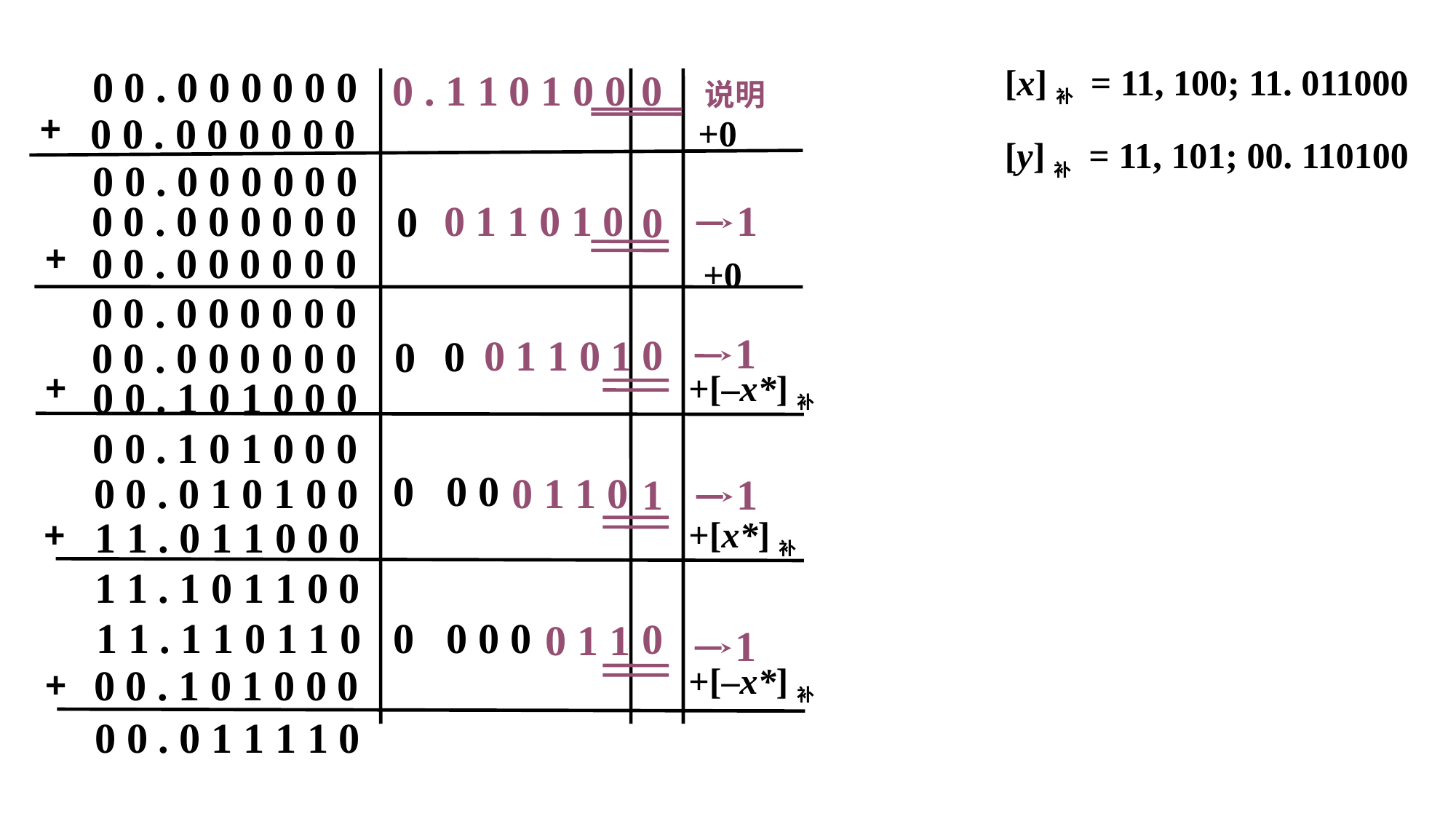

[x]补 = 11, 100; 11. 011000
0 0 . 0 0 0 0 0 0
0   说明
0 . 1 1 0 1 0 0

+
0 0 . 0 0 0 0 0 0
+0

[y]补 = 11, 101; 00. 110100
0 0 . 0 0 0 0 0 0

0 0 . 0 0 0 0 0 0
1

0 1 1 0 1 0
0
0
+
0 0 . 0 0 0 0 0 0

+0

0 0 . 0 0 0 0 0 0

1

0
0 1 1 0 1
0
0
0 0 . 0 0 0 0 0 0
+
+[–x*]补
0 0 . 1 0 1 0 0 0

0 0 . 1 0 1 0 0 0
0
0 0
0 0 . 0 1 0 1 0 0
0 1 1 0
1
1

1 1 . 0 1 1 0 0 0
+
+[x*]补

1 1 . 1 0 1 1 0 0

0
0 0 0
1 1 . 1 1 0 1 1 0
0
0 1 1
1

+[–x*]补
0 0 . 1 0 1 0 0 0
+

0 0 . 0 1 1 1 1 0